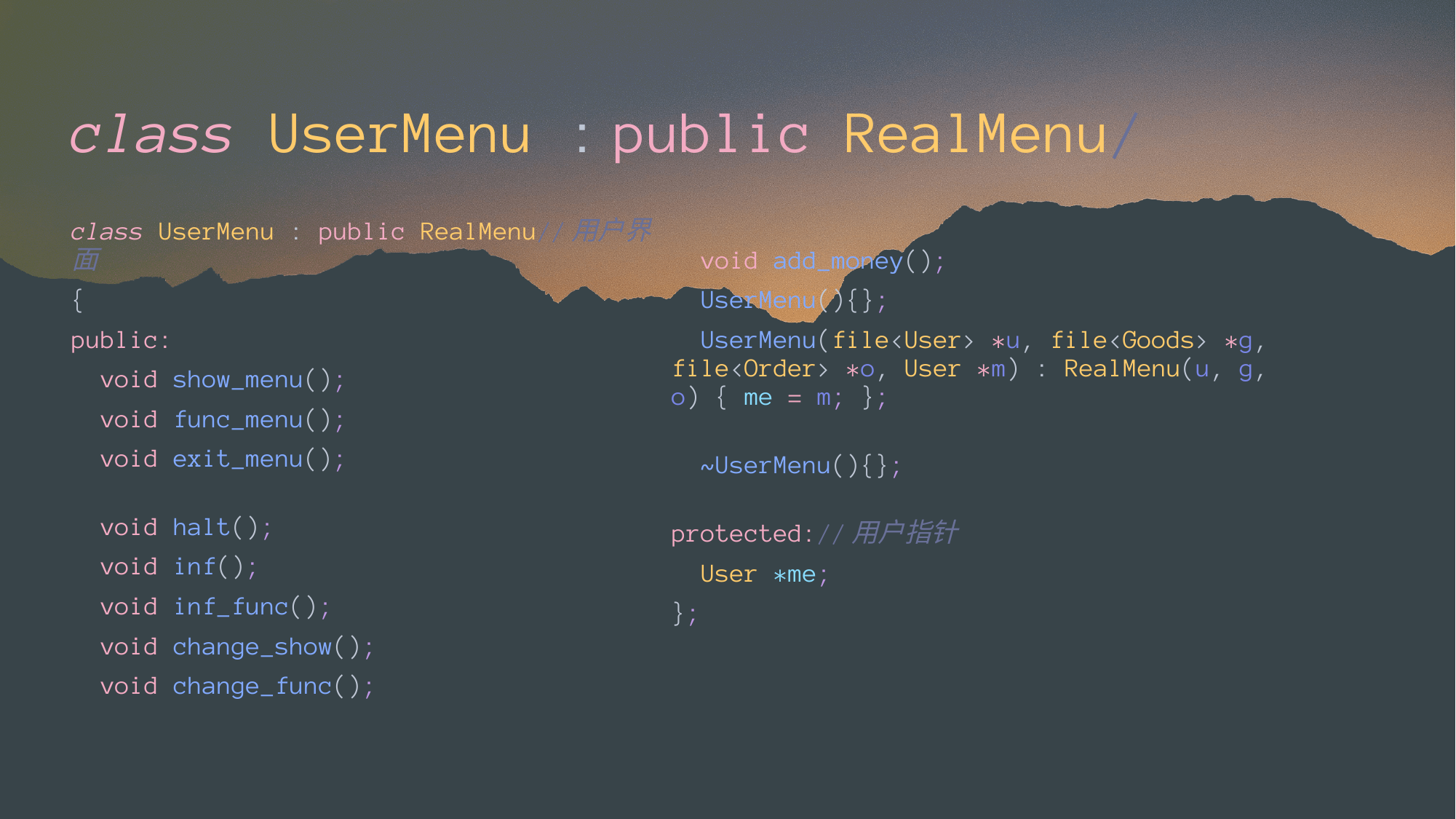

# class UserMenu : public RealMenu/
class UserMenu : public RealMenu//用户界面
{
public:
  void show_menu();
  void func_menu();
  void exit_menu();
  void halt();
  void inf();
  void inf_func();
  void change_show();
  void change_func();
  void add_money();
  UserMenu(){};
  UserMenu(file<User> *u, file<Goods> *g, file<Order> *o, User *m) : RealMenu(u, g, o) { me = m; };
  ~UserMenu(){};
protected://用户指针
  User *me;
};